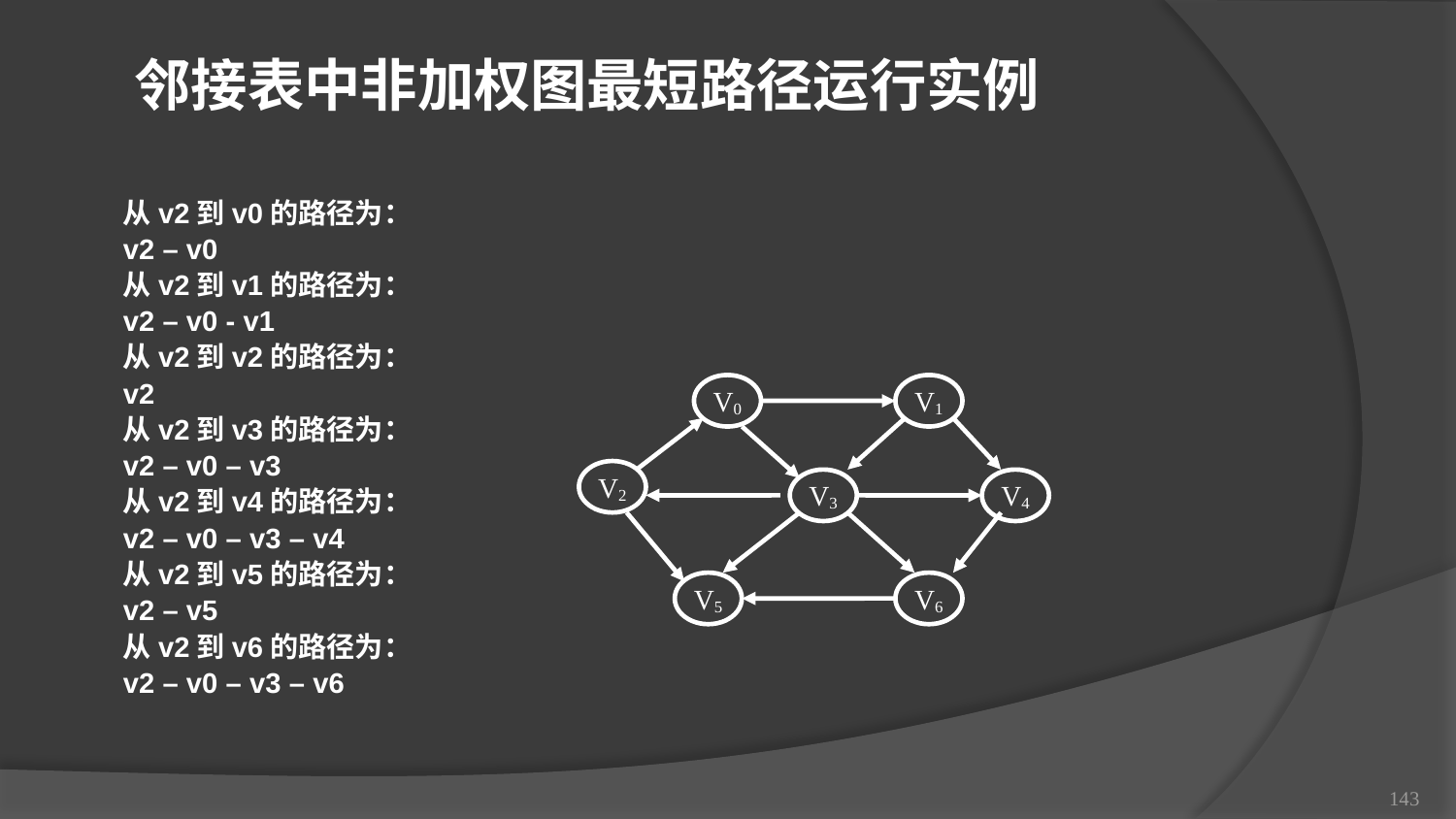

邻接表中非加权图最短路径运行实例
从v2到v0的路径为：
v2 – v0
从v2到v1的路径为：
v2 – v0 - v1
从v2到v2的路径为：
v2
从v2到v3的路径为：
v2 – v0 – v3
从v2到v4的路径为：
v2 – v0 – v3 – v4
从v2到v5的路径为：
v2 – v5
从v2到v6的路径为：
v2 – v0 – v3 – v6
V0
V1

V2
V3
V4

V5
V6

143